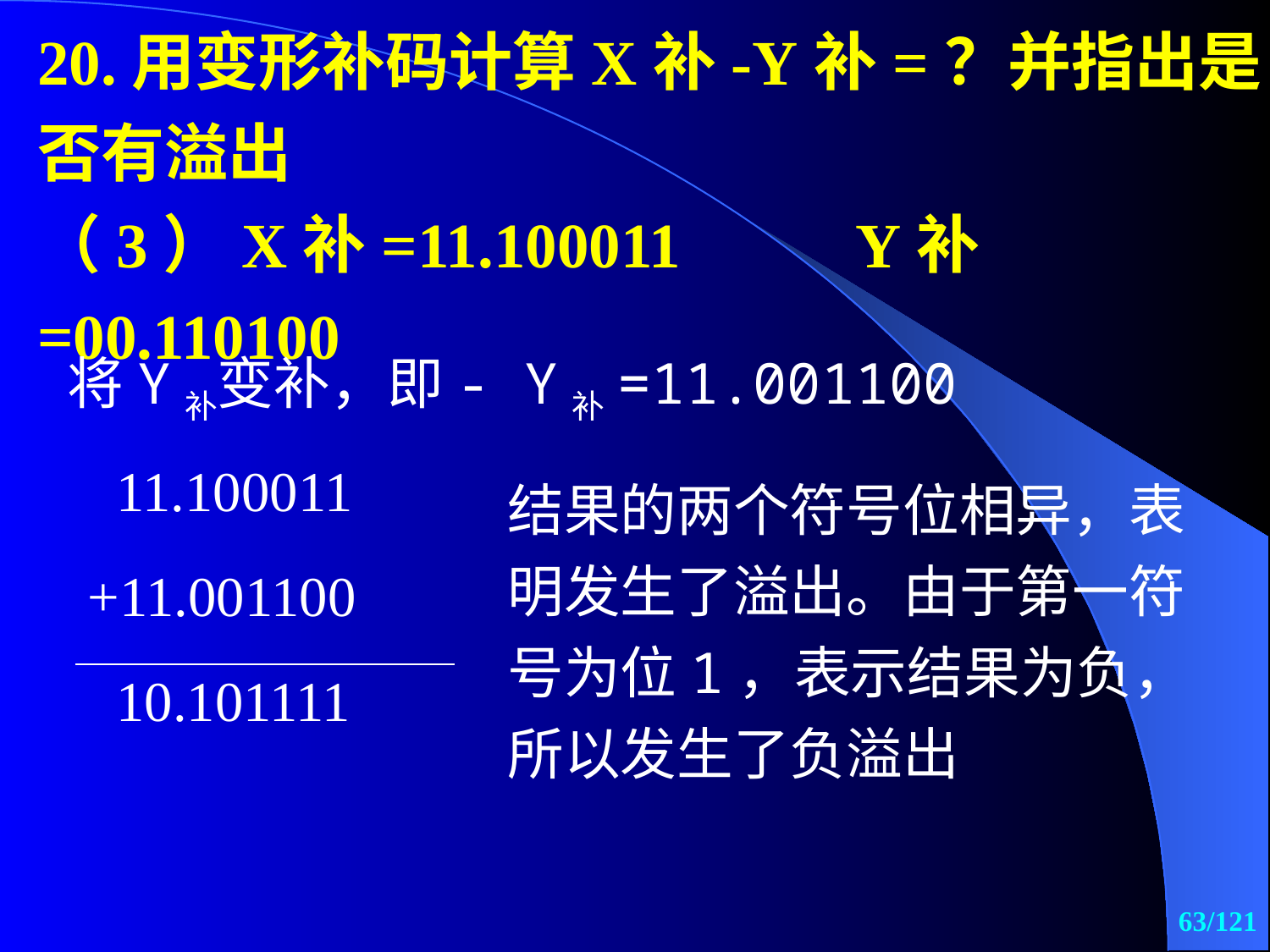

20.用变形补码计算X补-Y补=？并指出是否有溢出
（3）X补=11.100011           Y补=00.110100
将Y补变补，即- Y补=11.001100
| 11.100011 |
| --- |
| +11.001100 |
| 10.101111 |
结果的两个符号位相异，表明发生了溢出。由于第一符号为位1，表示结果为负，所以发生了负溢出
63/121